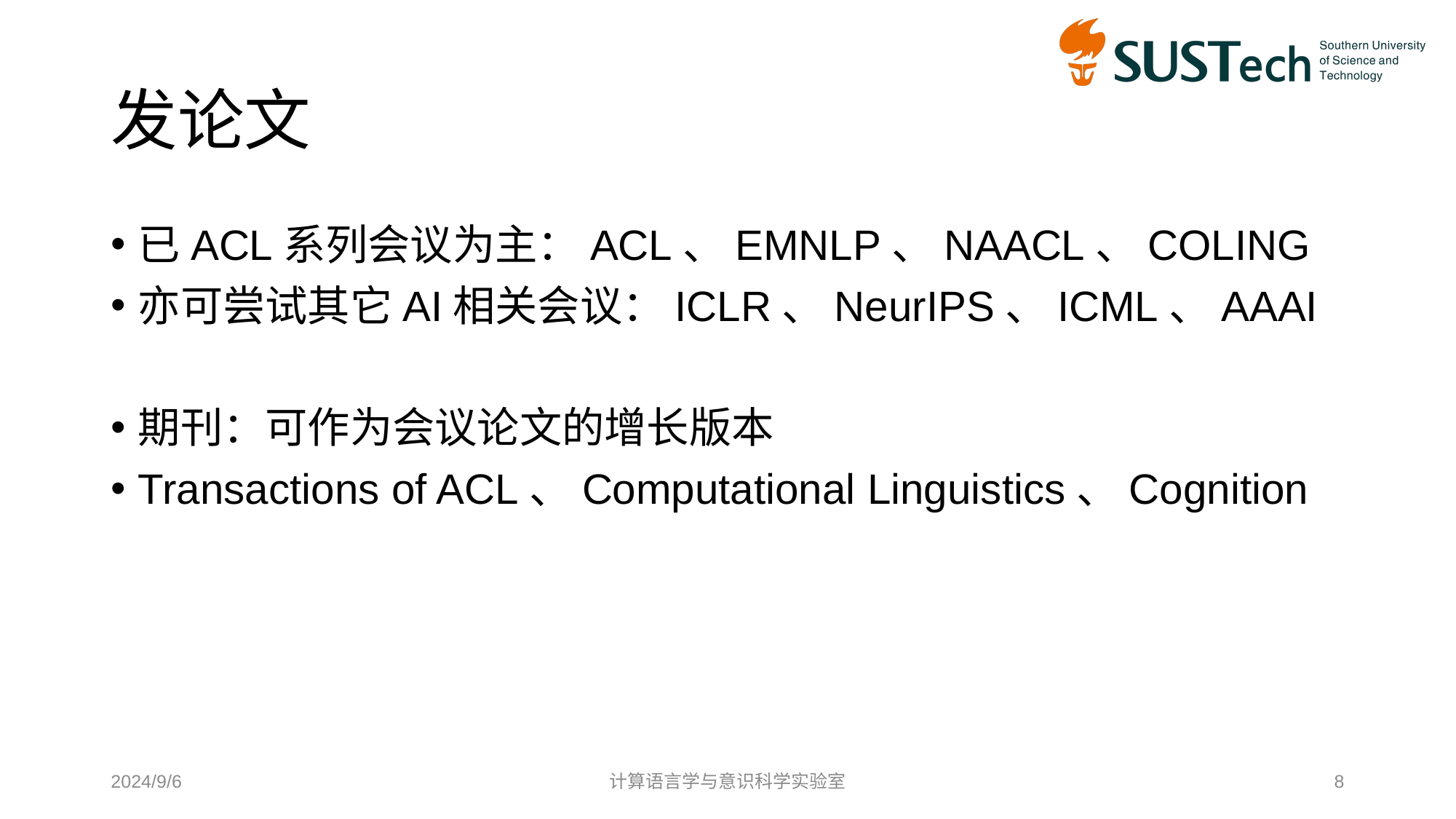

# 发论文
已ACL系列会议为主：ACL、EMNLP、NAACL、COLING
亦可尝试其它AI相关会议：ICLR、NeurIPS、ICML、AAAI

期刊：可作为会议论文的增长版本
Transactions of ACL、Computational Linguistics、Cognition
2024/9/6
计算语言学与意识科学实验室
8